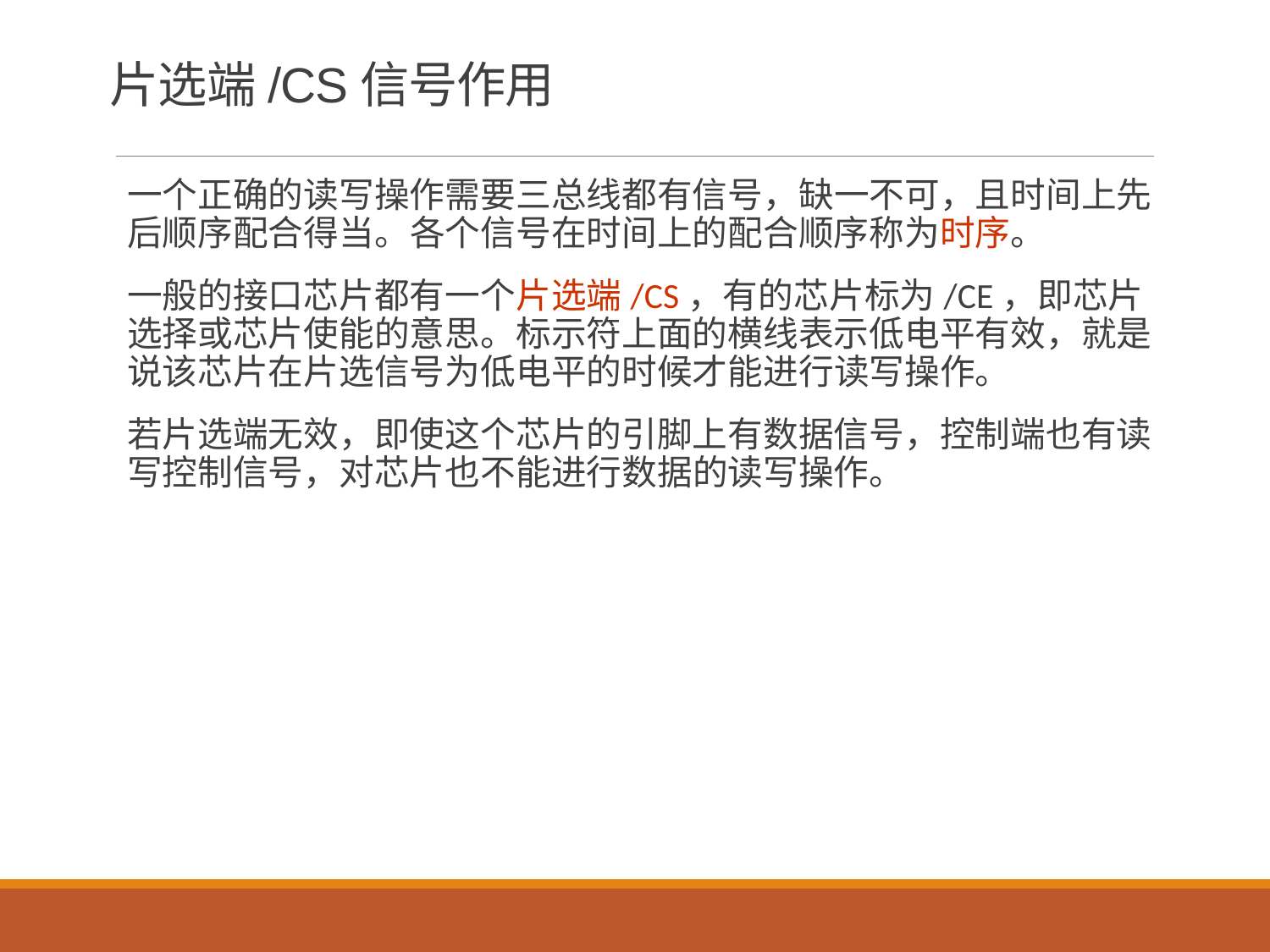

# 片选端/CS信号作用
一个正确的读写操作需要三总线都有信号，缺一不可，且时间上先后顺序配合得当。各个信号在时间上的配合顺序称为时序。
一般的接口芯片都有一个片选端/CS，有的芯片标为/CE，即芯片选择或芯片使能的意思。标示符上面的横线表示低电平有效，就是说该芯片在片选信号为低电平的时候才能进行读写操作。
若片选端无效，即使这个芯片的引脚上有数据信号，控制端也有读写控制信号，对芯片也不能进行数据的读写操作。